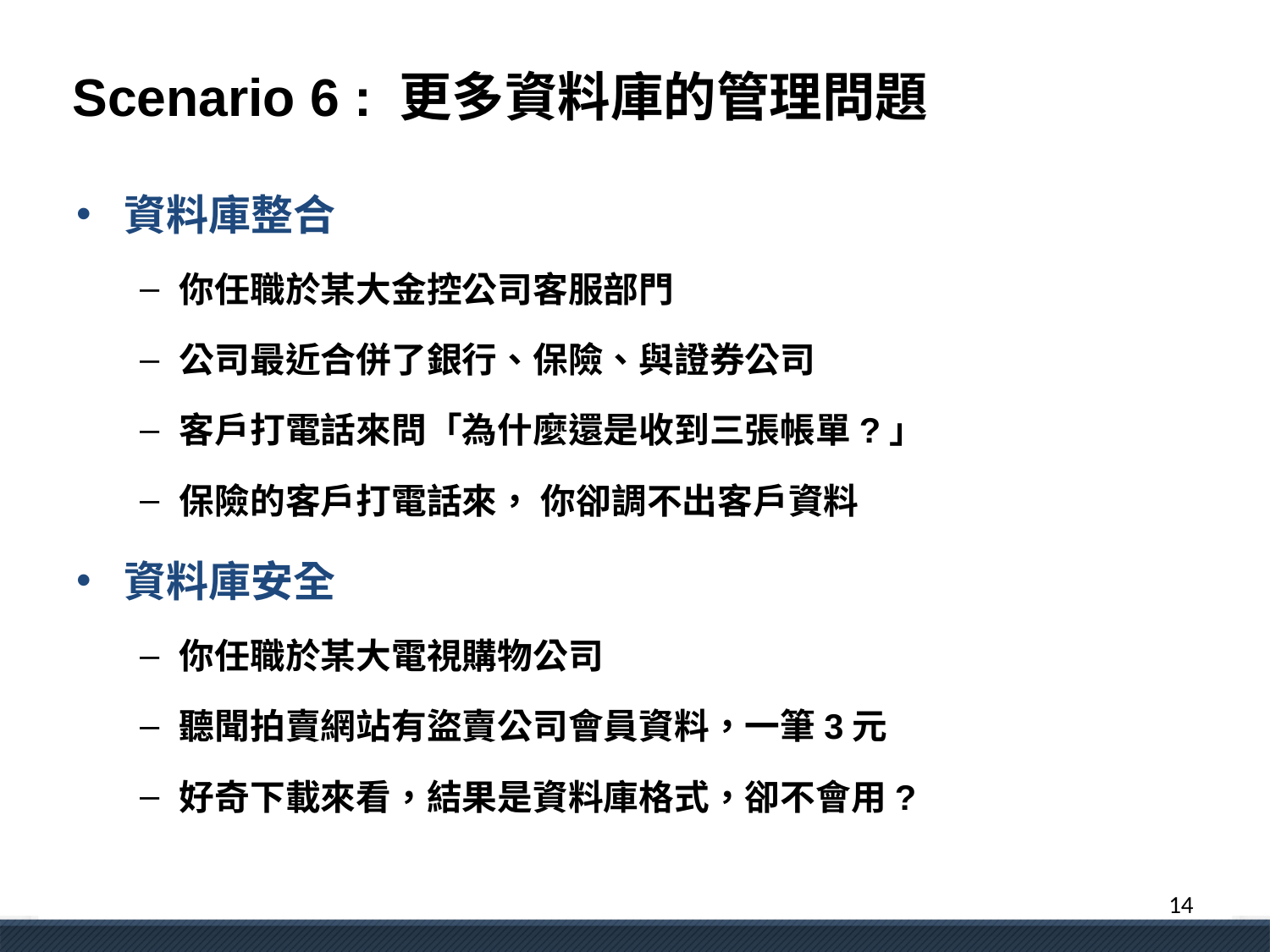

# Scenario 6 : 更多資料庫的管理問題
資料庫整合
你任職於某大金控公司客服部門
公司最近合併了銀行、保險、與證券公司
客戶打電話來問「為什麼還是收到三張帳單?」
保險的客戶打電話來， 你卻調不出客戶資料
資料庫安全
你任職於某大電視購物公司
聽聞拍賣網站有盜賣公司會員資料，一筆3元
好奇下載來看，結果是資料庫格式，卻不會用?

14